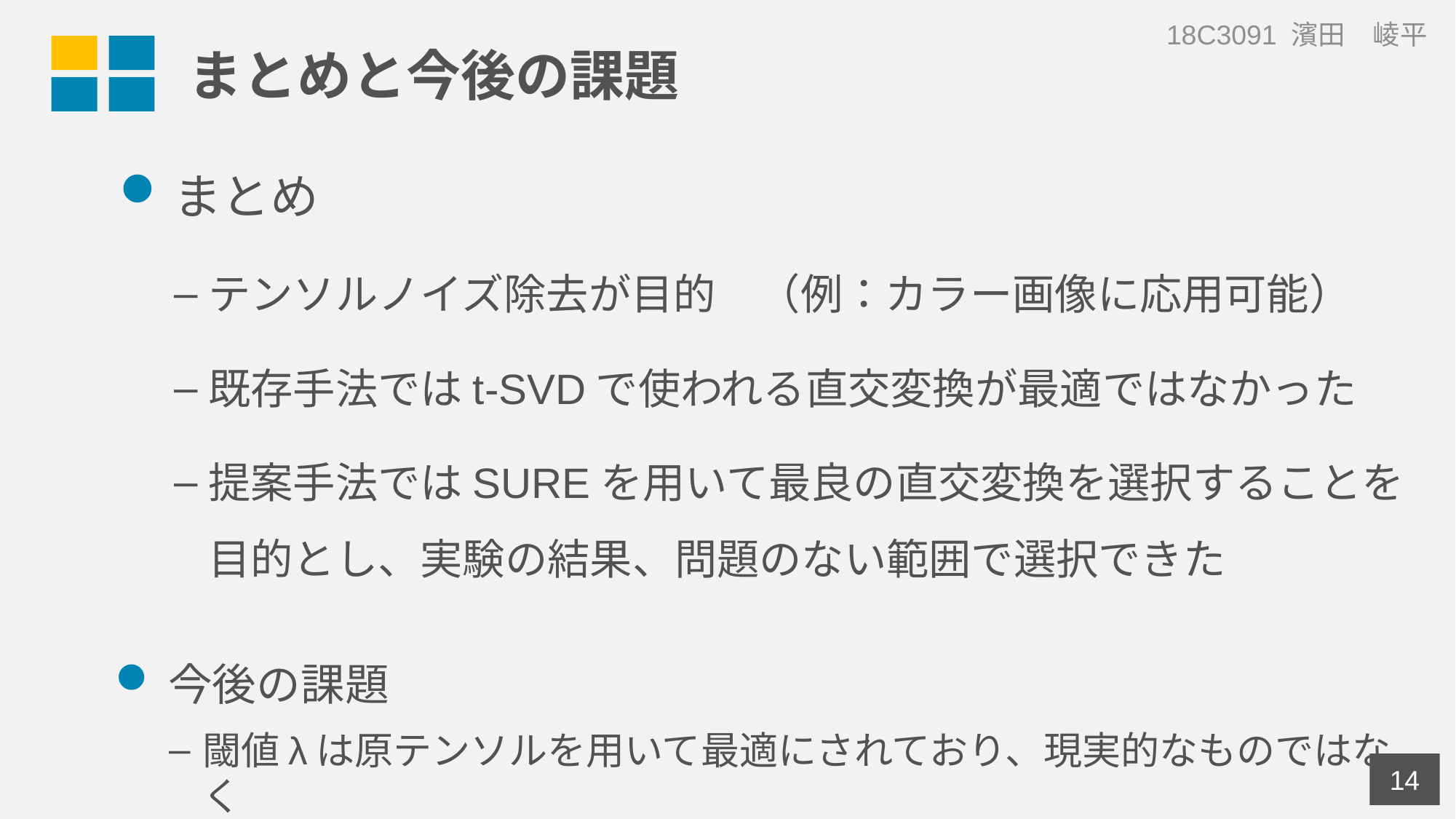

# まとめと今後の課題
18C3091 濱田　崚平
まとめ
テンソルノイズ除去が目的　（例：カラー画像に応用可能）
既存手法ではt-SVDで使われる直交変換が最適ではなかった
提案手法ではSUREを用いて最良の直交変換を選択することを目的とし、実験の結果、問題のない範囲で選択できた

今後の課題
閾値λは原テンソルを用いて最適にされており、現実的なものではなく
14